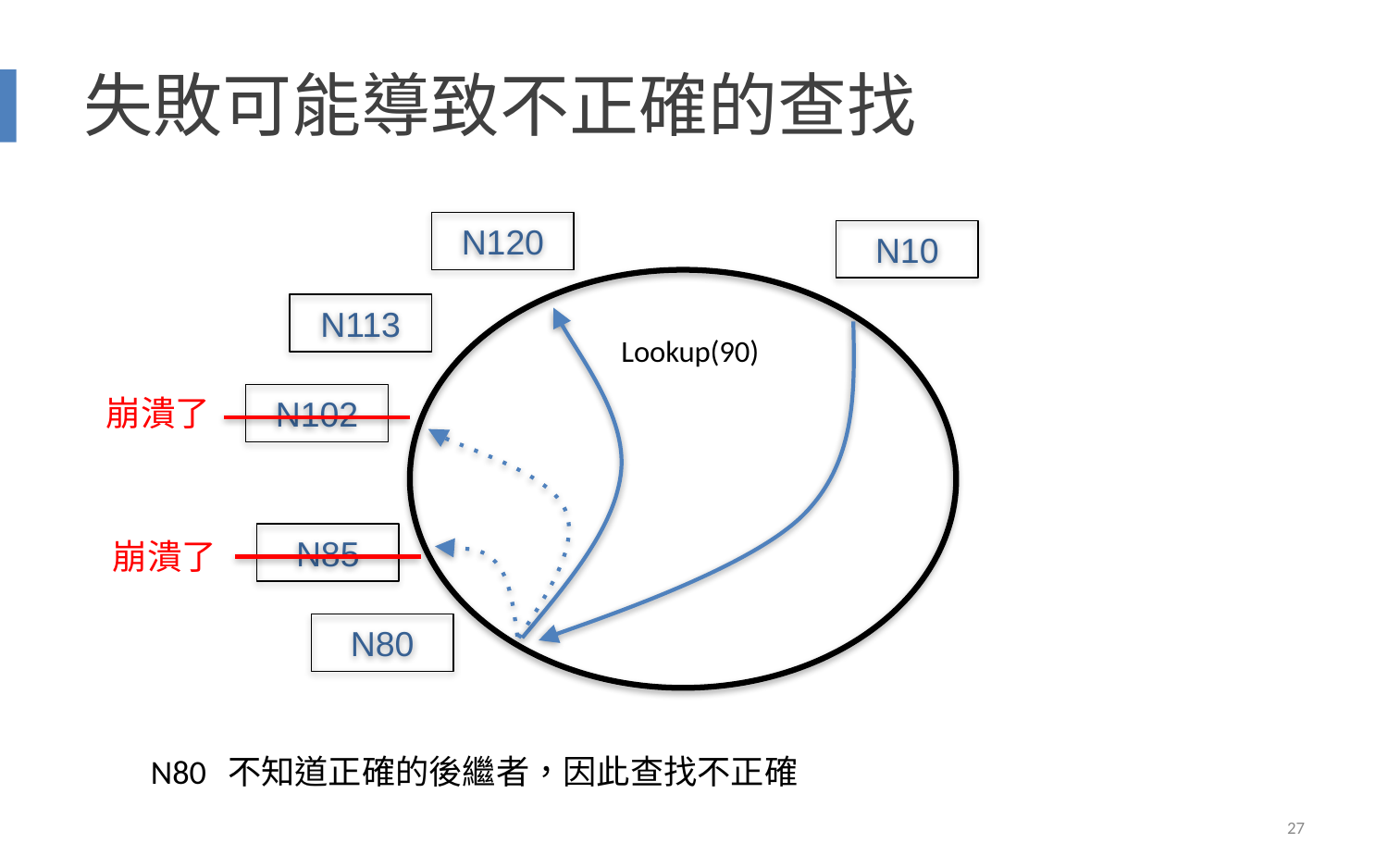

# 失敗可能導致不正確的查找
N120
N10

N113

Lookup(90)

崩潰了
N102

N85
崩潰了

N80
N80 不知道正確的後繼者，因此查找不正確
27